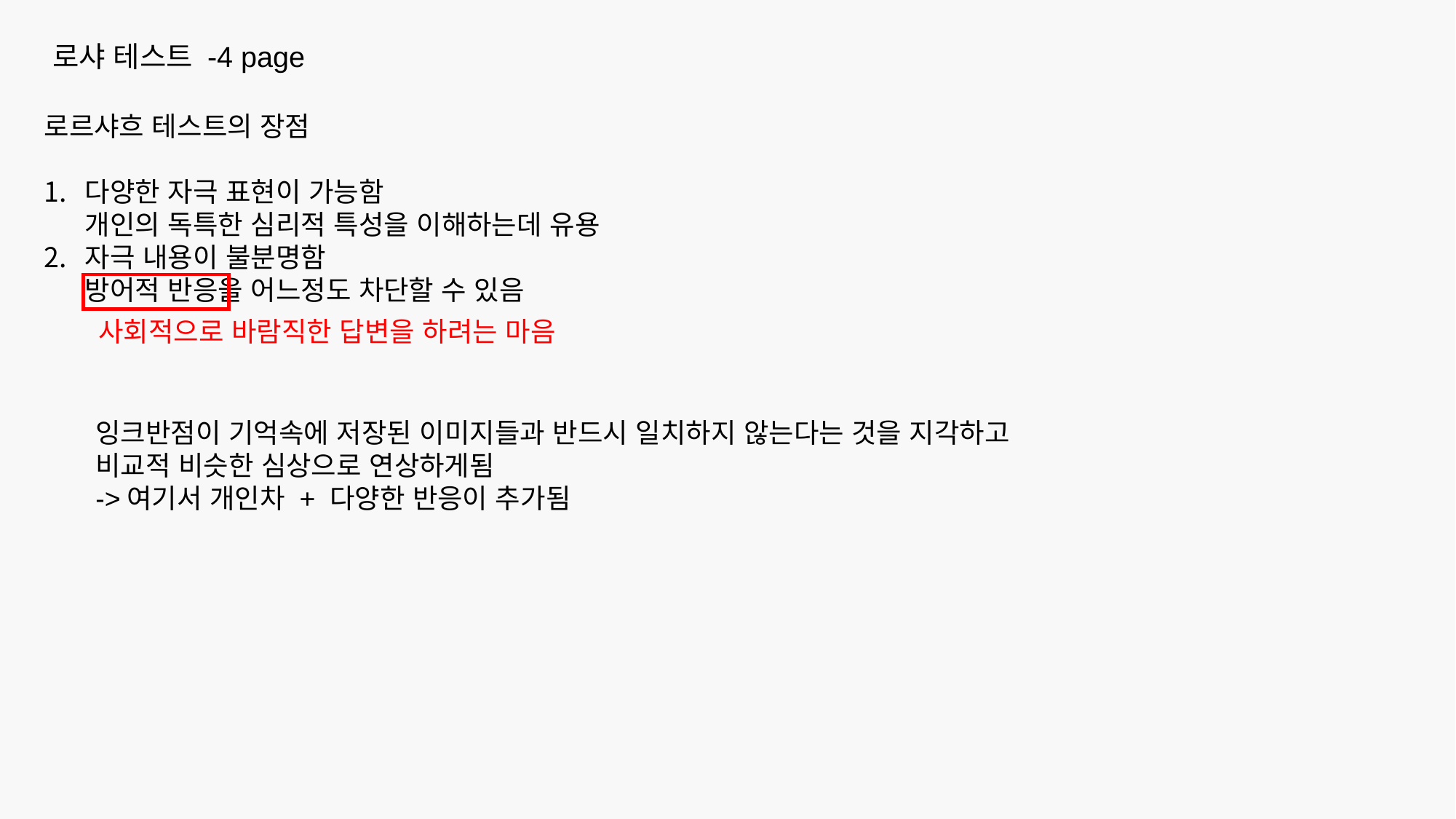

로샤 테스트 -4 page
로르샤흐 테스트의 장점

다양한 자극 표현이 가능함
개인의 독특한 심리적 특성을 이해하는데 유용
자극 내용이 불분명함
방어적 반응을 어느정도 차단할 수 있음

사회적으로 바람직한 답변을 하려는 마음
잉크반점이 기억속에 저장된 이미지들과 반드시 일치하지 않는다는 것을 지각하고
비교적 비슷한 심상으로 연상하게됨
->여기서 개인차 + 다양한 반응이 추가됨